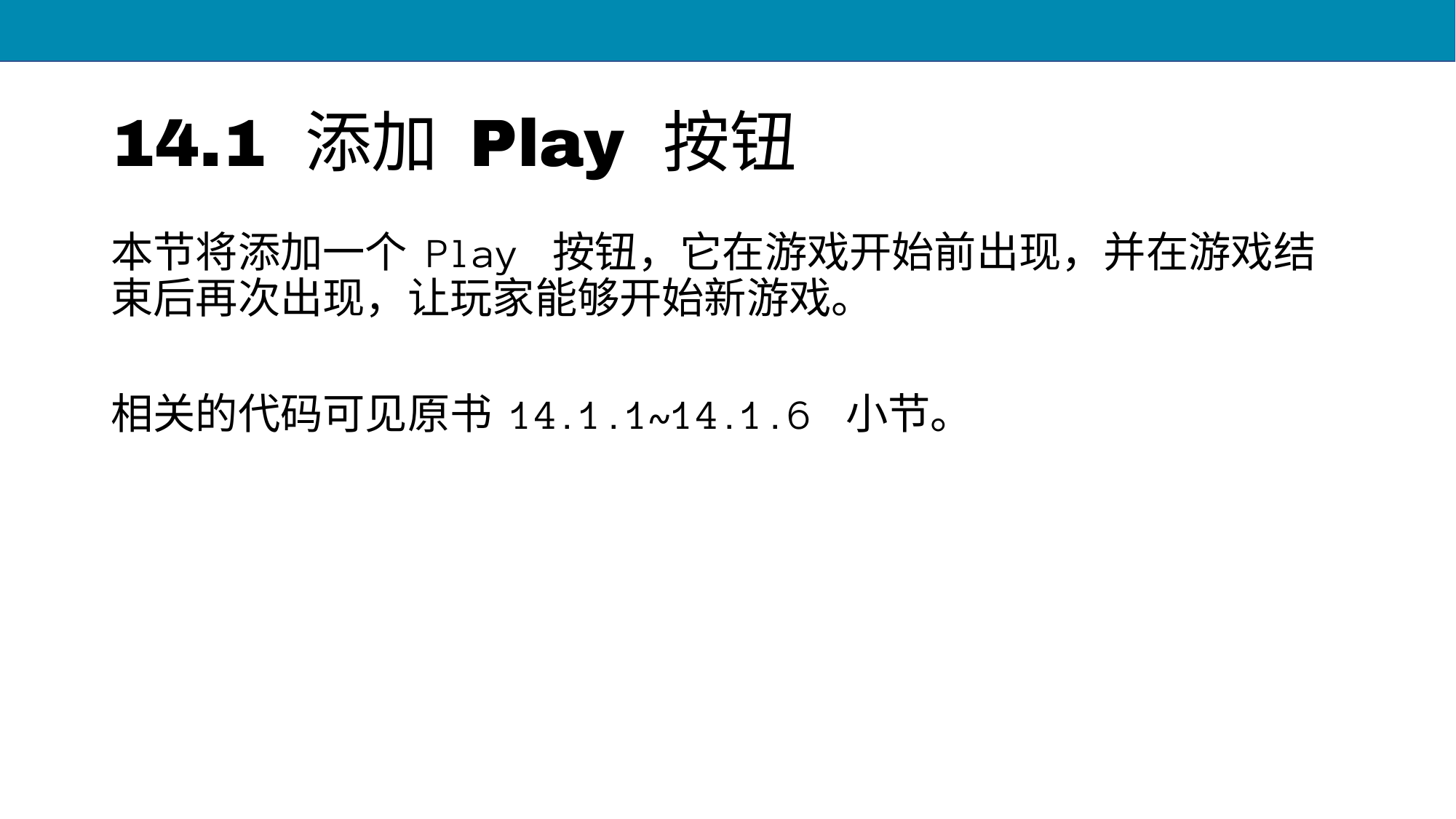

# 14.1 添加 Play 按钮
本节将添加一个 Play 按钮，它在游戏开始前出现，并在游戏结束后再次出现，让玩家能够开始新游戏。

相关的代码可见原书 14.1.1~14.1.6 小节。